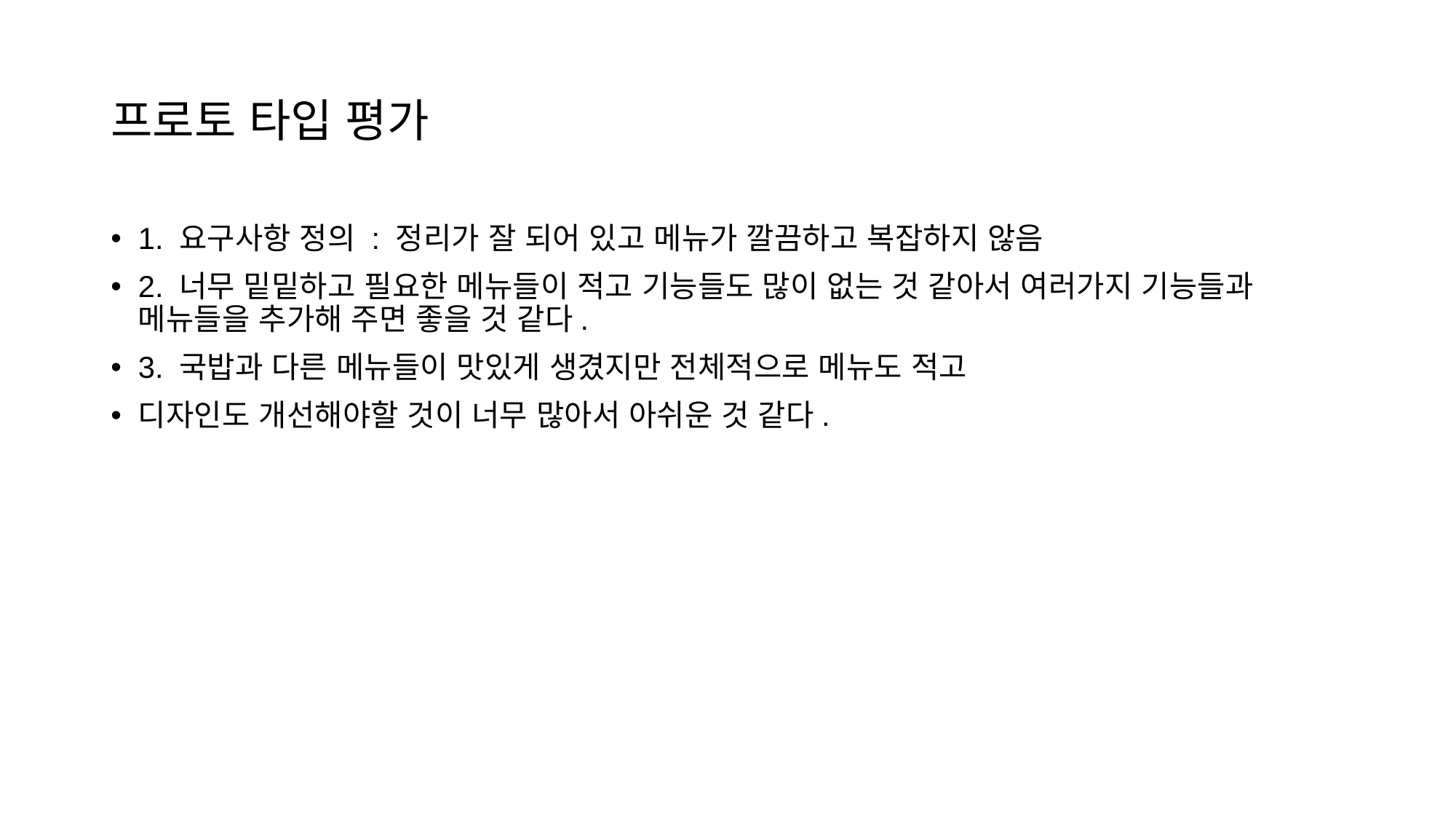

# 프로토 타입 평가
1. 요구사항 정의 : 정리가 잘 되어 있고 메뉴가 깔끔하고 복잡하지 않음
2. 너무 밑밑하고 필요한 메뉴들이 적고 기능들도 많이 없는 것 같아서 여러가지 기능들과 메뉴들을 추가해 주면 좋을 것 같다.
3. 국밥과 다른 메뉴들이 맛있게 생겼지만 전체적으로 메뉴도 적고
디자인도 개선해야할 것이 너무 많아서 아쉬운 것 같다.